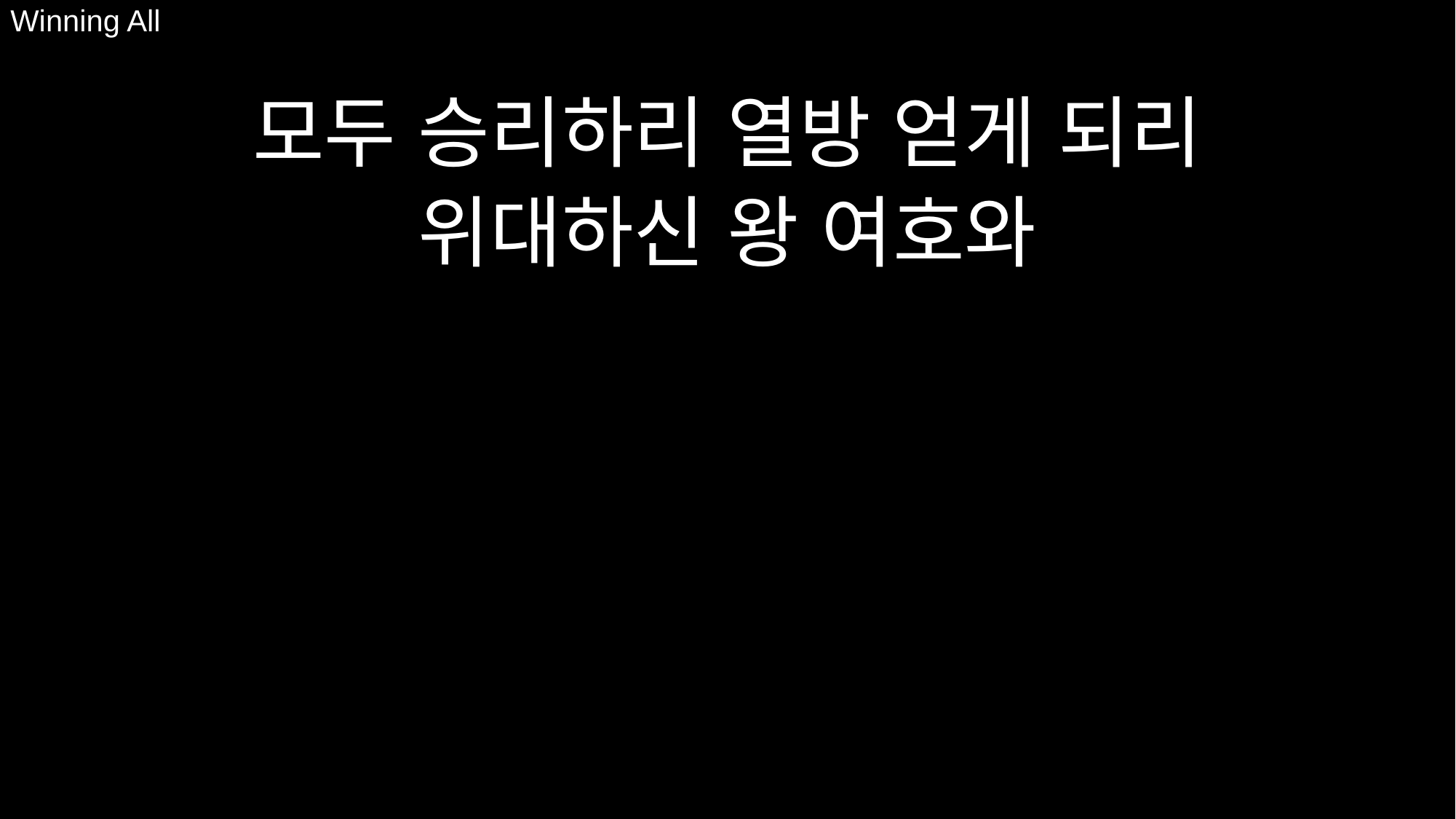

# Winning All
모두 승리하리 열방 얻게 되리
위대하신 왕 여호와